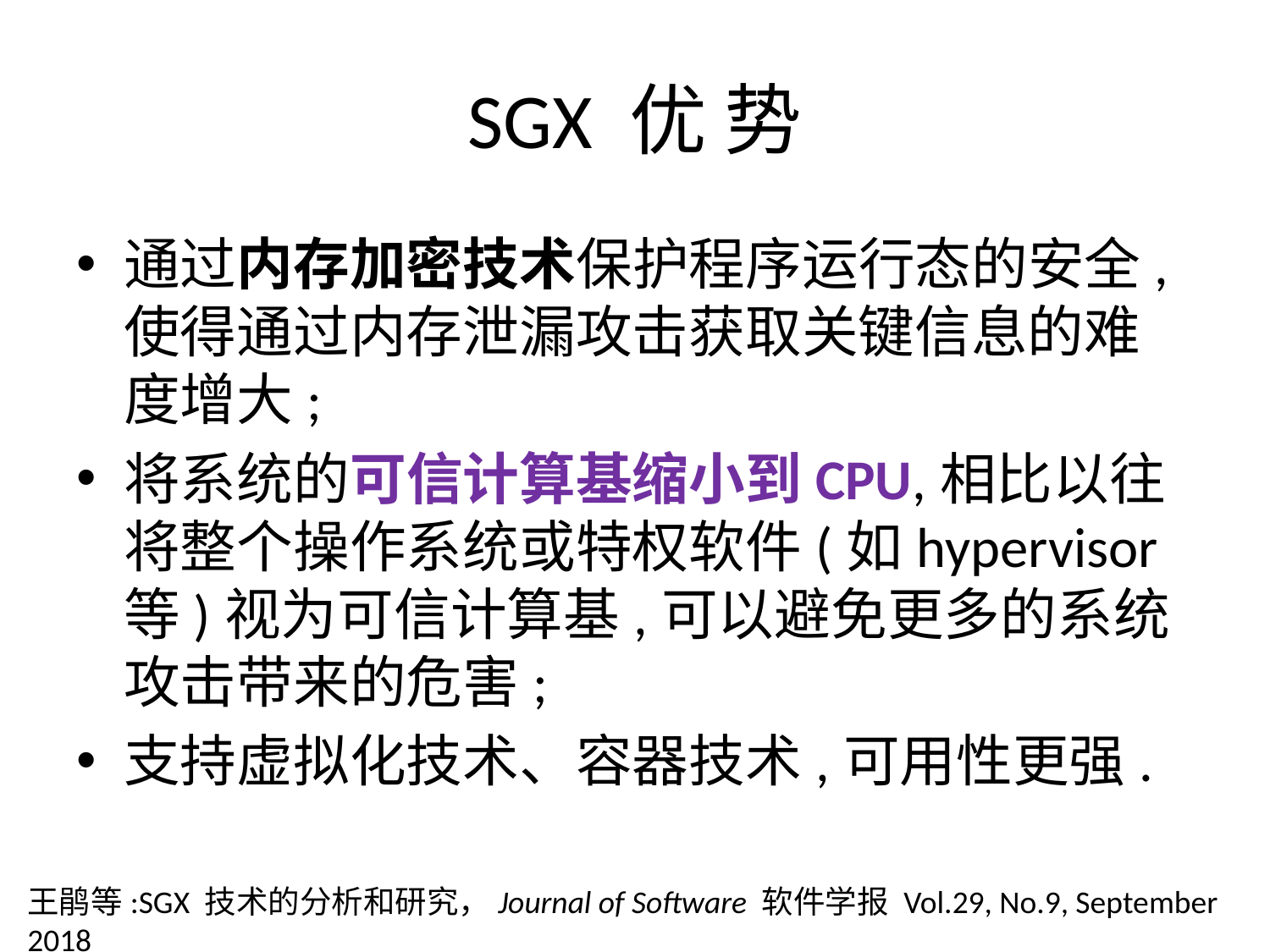

# SGX 优 势
通过内存加密技术保护程序运行态的安全,使得通过内存泄漏攻击获取关键信息的难度增大;
将系统的可信计算基缩小到CPU,相比以往将整个操作系统或特权软件(如hypervisor 等)视为可信计算基,可以避免更多的系统攻击带来的危害;
支持虚拟化技术、容器技术,可用性更强.
王鹃等:SGX 技术的分析和研究，Journal of Software 软件学报 Vol.29, No.9, September 2018